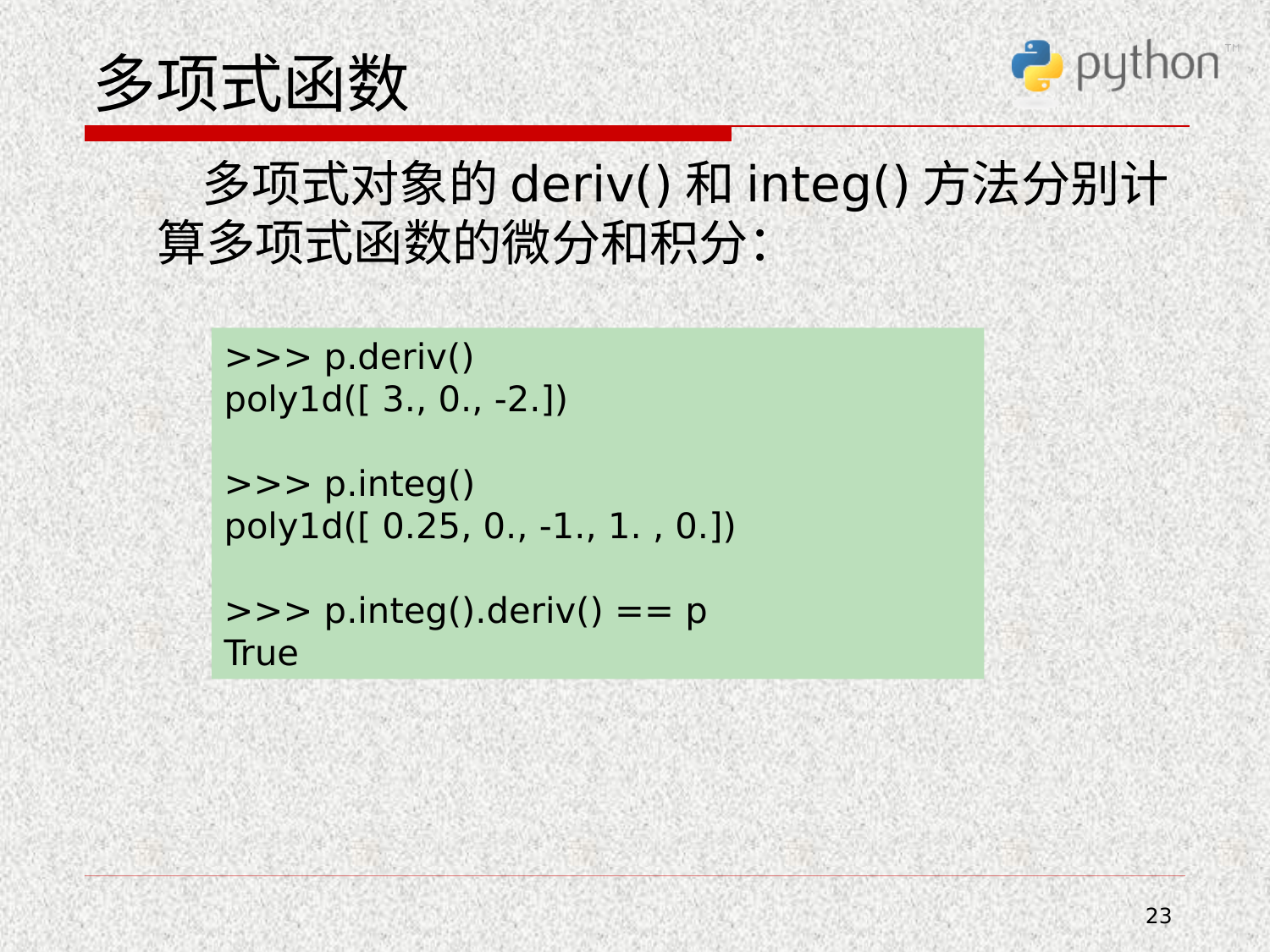

# 多项式函数
         多项式对象的deriv()和integ()方法分别计算多项式函数的微分和积分：
>>> p.deriv()
poly1d([ 3., 0., -2.])

>>> p.integ()
poly1d([ 0.25, 0., -1., 1. , 0.])

>>> p.integ().deriv() == p
True
23